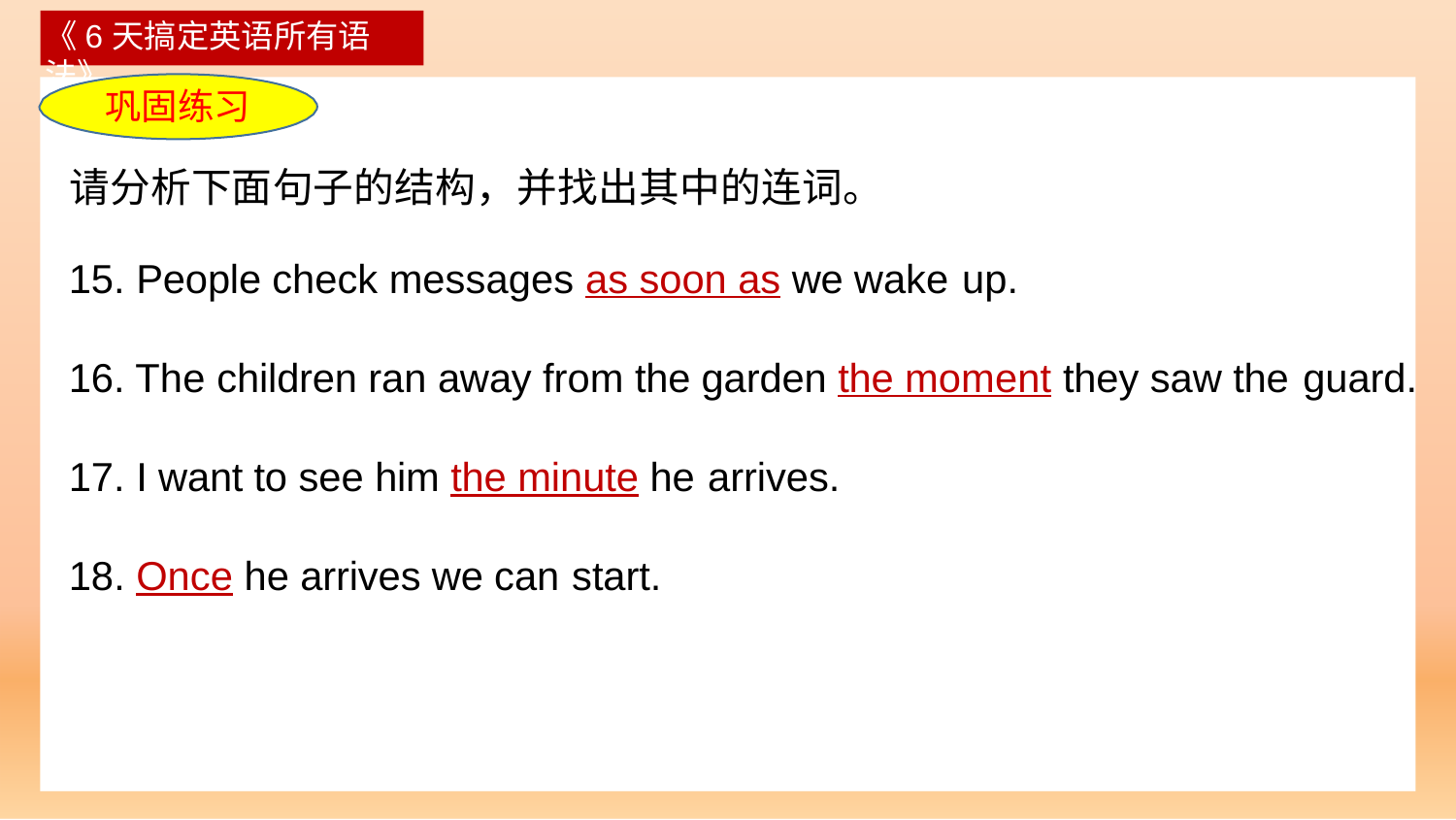

《6天搞定英语所有语法》

巩固练习
# 请分析下面句子的结构，并找出其中的连词。
People check messages as soon as we wake up.

The children ran away from the garden the moment they saw the guard.

I want to see him the minute he arrives.

Once he arrives we can start.